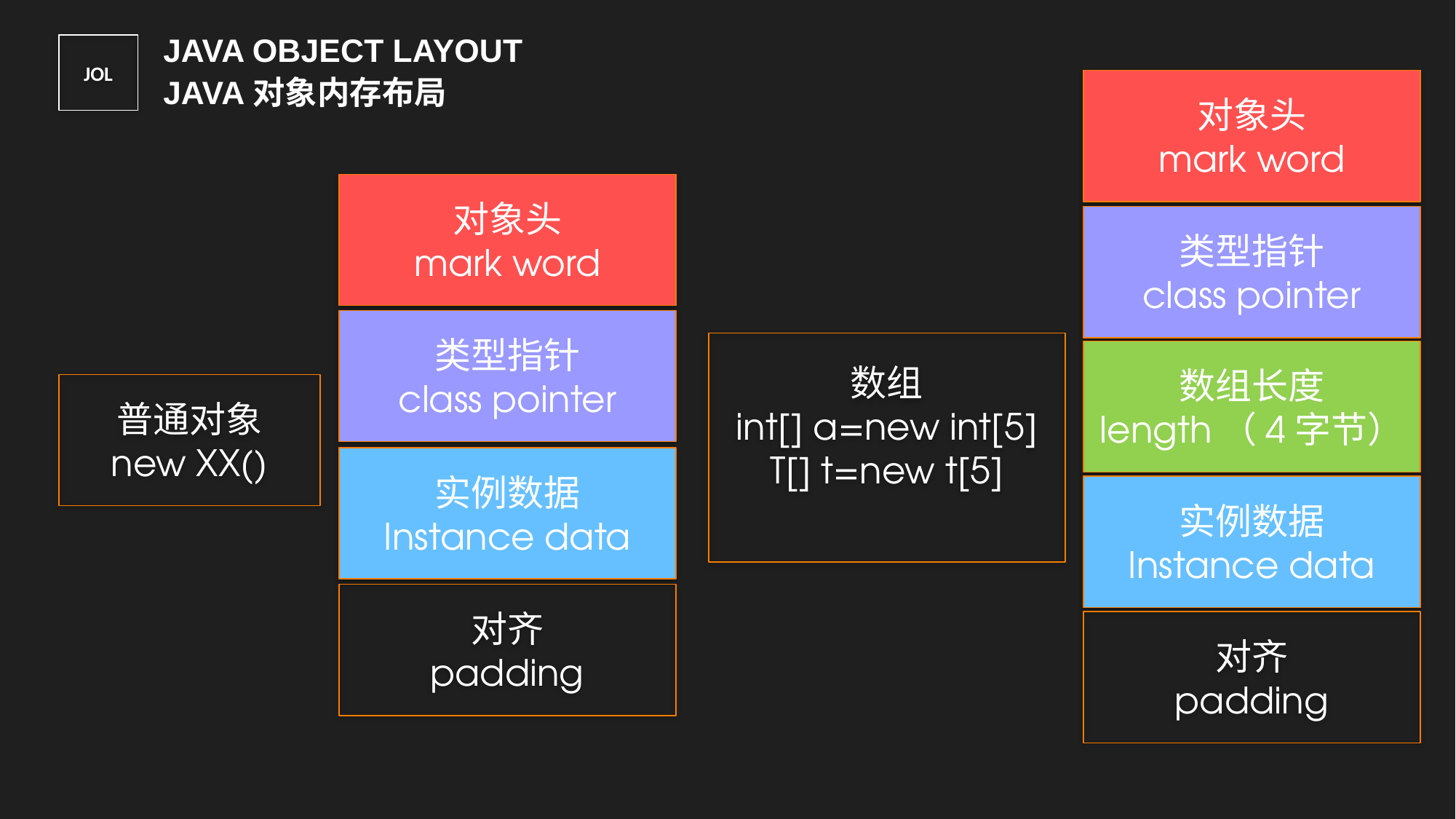

JAVA OBJECT LAYOUT
JAVA对象内存布局
JOL
对象头
mark word
对象头
mark word
类型指针
class pointer
类型指针
class pointer
数组
int[] a=new int[5]
T[] t=new t[5]

数组长度
length（4字节）
普通对象
new XX()
实例数据
Instance data
实例数据
Instance data
对齐
padding
对齐
padding